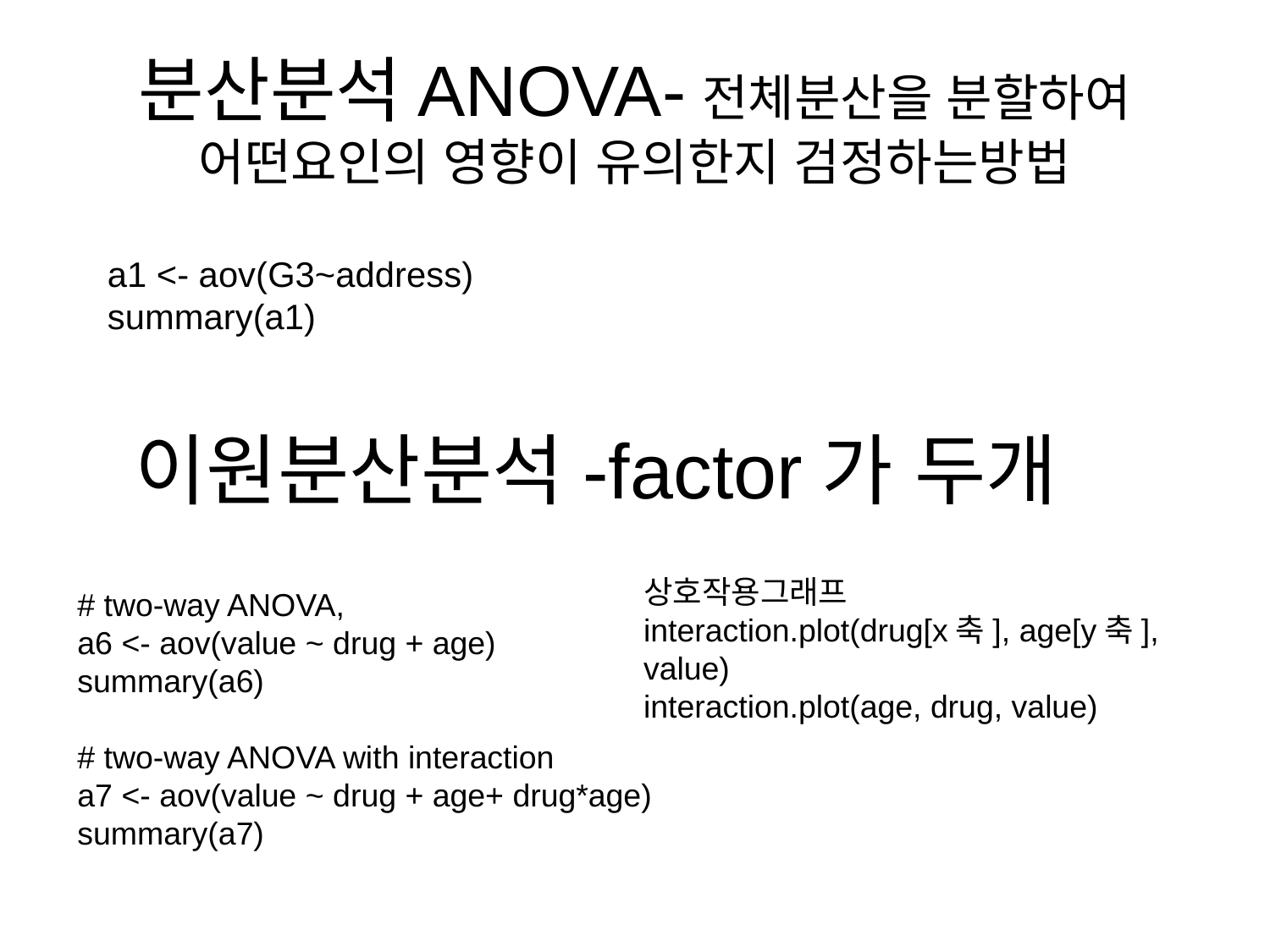

# 분산분석ANOVA-전체분산을 분할하여 어떤요인의 영향이 유의한지 검정하는방법
a1 <- aov(G3~address)
summary(a1)
이원분산분석-factor가 두개
상호작용그래프
interaction.plot(drug[x축], age[y축], value)
interaction.plot(age, drug, value)
# two-way ANOVA,
a6 <- aov(value ~ drug + age)
summary(a6)

# two-way ANOVA with interaction
a7 <- aov(value ~ drug + age+ drug*age)
summary(a7)